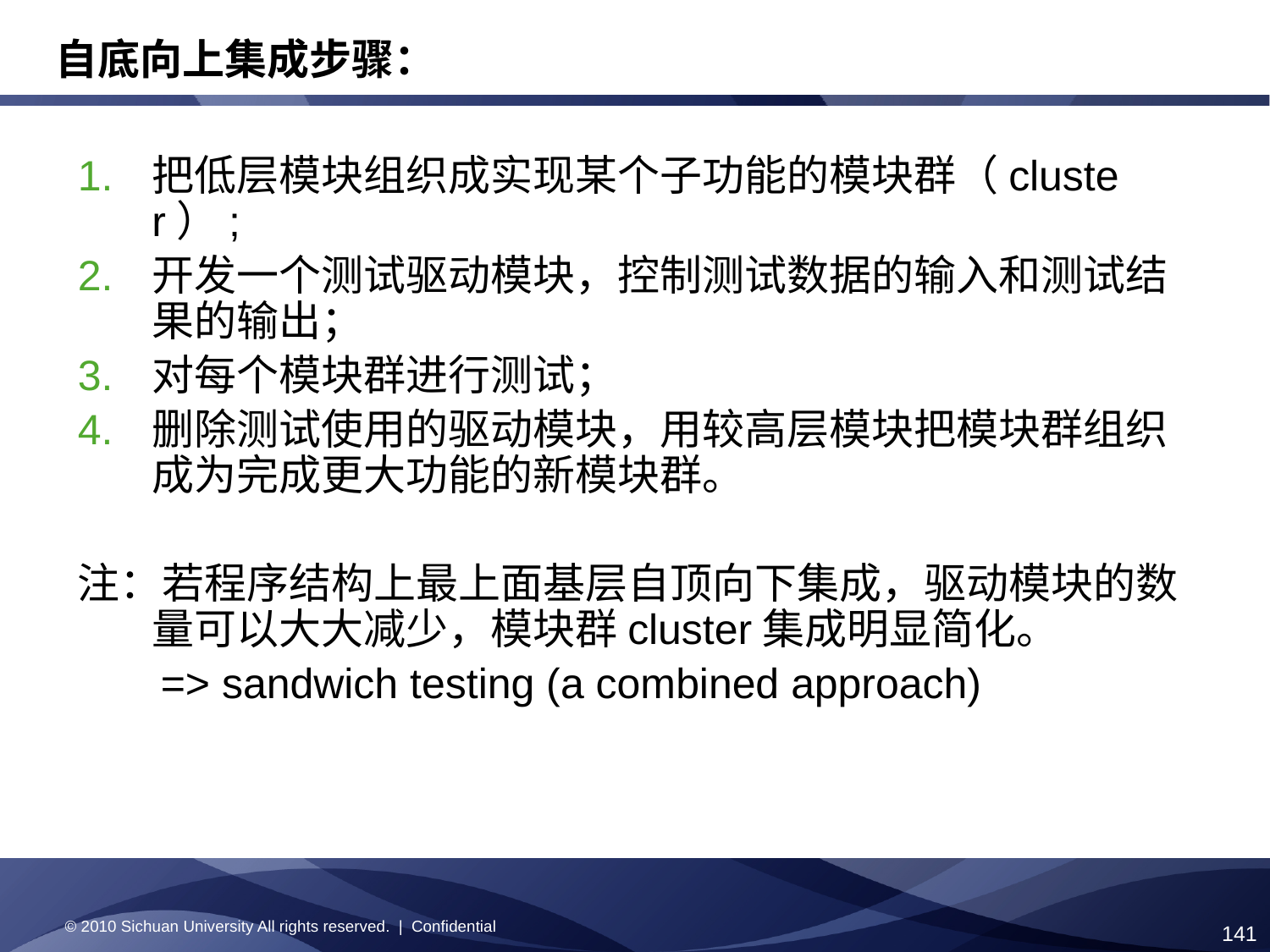

# 自底向上集成步骤：
把低层模块组织成实现某个子功能的模块群（cluster）;
开发一个测试驱动模块，控制测试数据的输入和测试结果的输出；
对每个模块群进行测试；
删除测试使用的驱动模块，用较高层模块把模块群组织成为完成更大功能的新模块群。

注：若程序结构上最上面基层自顶向下集成，驱动模块的数量可以大大减少，模块群cluster集成明显简化。
       => sandwich testing (a combined approach)
© 2010 Sichuan University All rights reserved.  |  Confidential
141